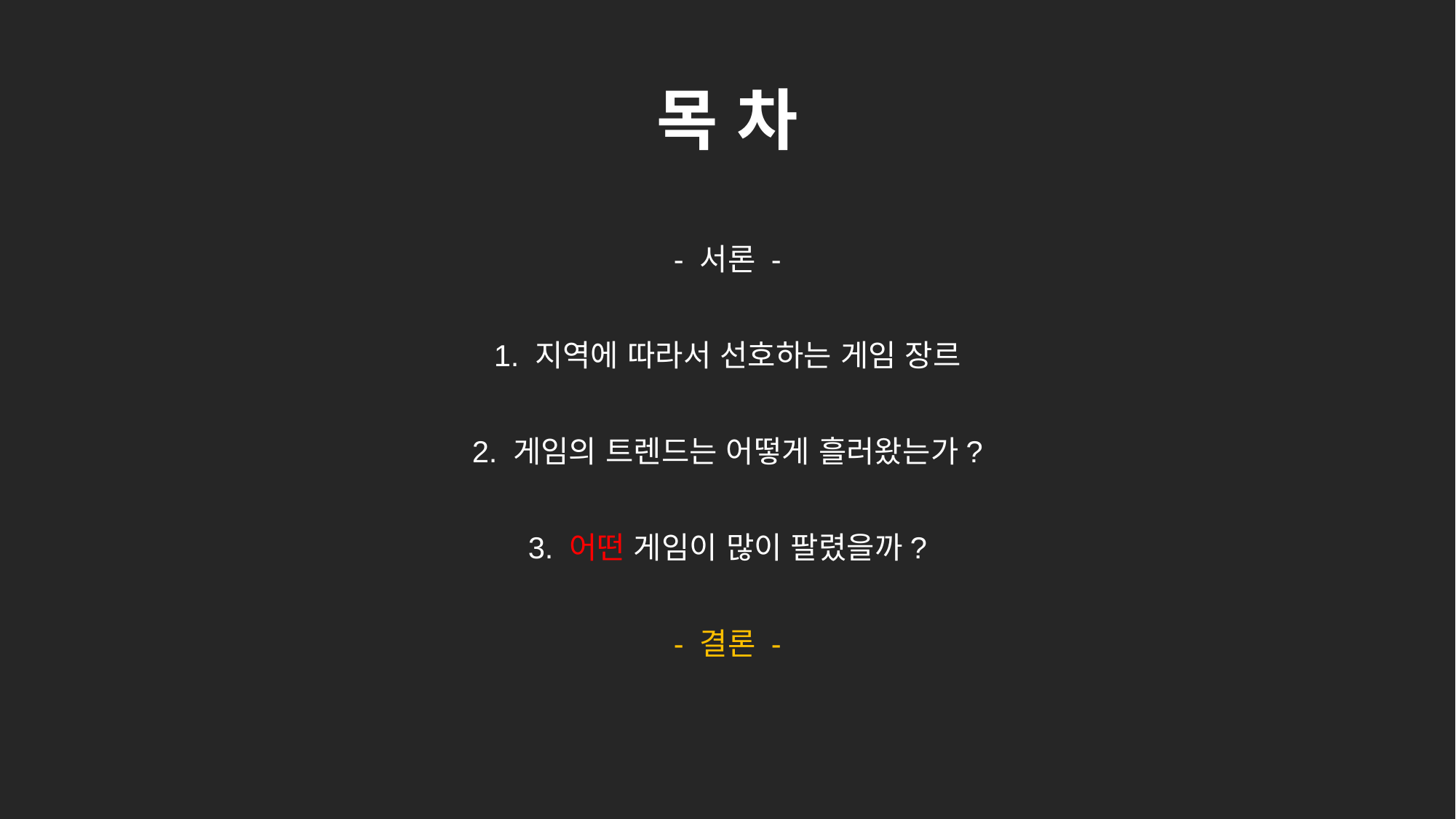

# 목 차

- 서론 -

1. 지역에 따라서 선호하는 게임 장르

2. 게임의 트렌드는 어떻게 흘러왔는가?

3. 어떤 게임이 많이 팔렸을까?

- 결론 -